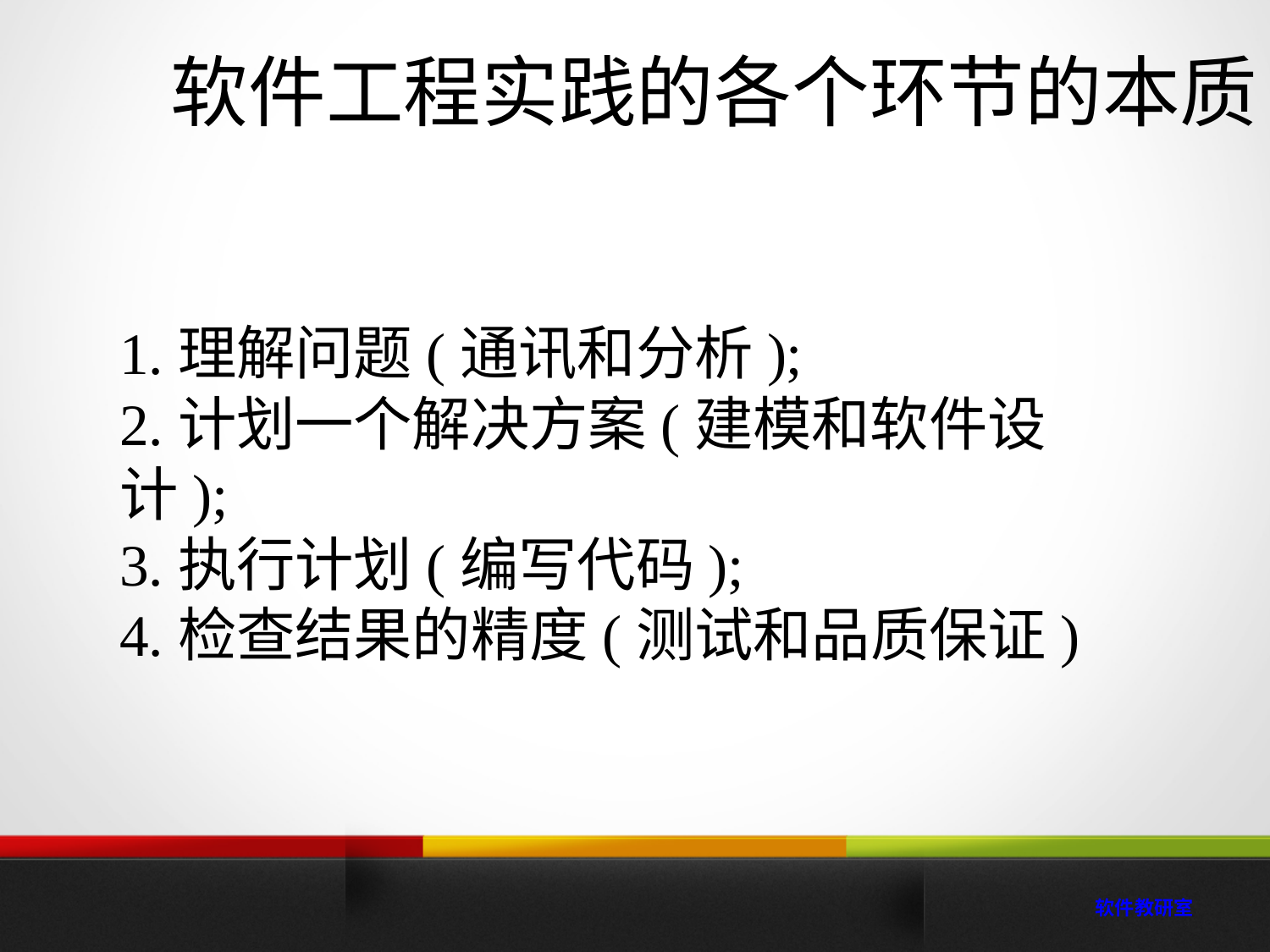

# 软件工程实践的各个环节的本质
1.理解问题(通讯和分析);
2.计划一个解决方案(建模和软件设计);
3.执行计划(编写代码);
4.检查结果的精度(测试和品质保证)

                                     软件教研室